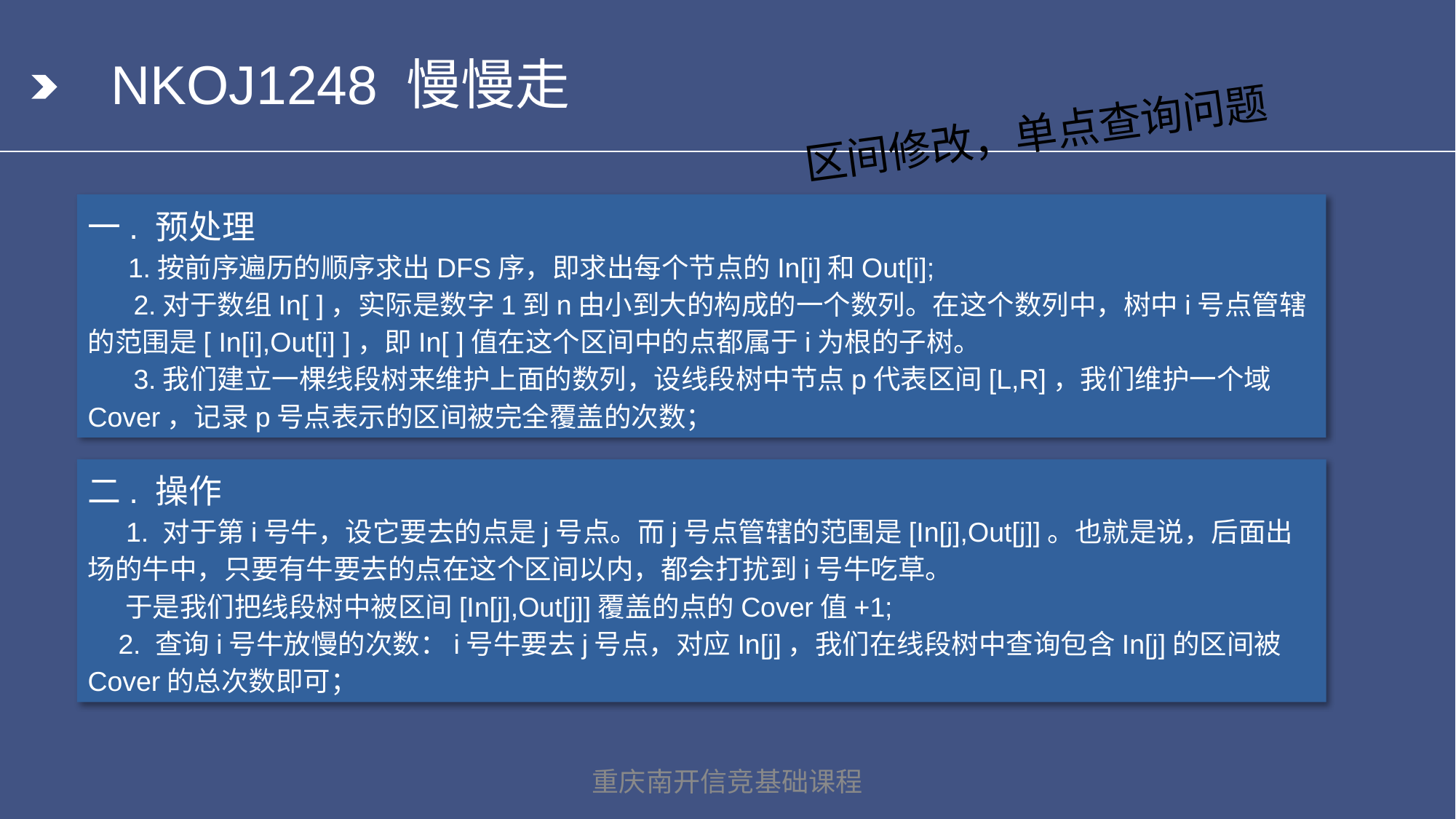

# NKOJ1248 慢慢走
区间修改，单点查询问题
一. 预处理
      1.按前序遍历的顺序求出DFS序，即求出每个节点的In[i]和Out[i];
      2.对于数组In[ ]，实际是数字1到n由小到大的构成的一个数列。在这个数列中，树中i号点管辖的范围是[ In[i],Out[i] ]，即In[ ]值在这个区间中的点都属于i为根的子树。
      3.我们建立一棵线段树来维护上面的数列，设线段树中节点p代表区间[L,R]，我们维护一个域Cover，记录p号点表示的区间被完全覆盖的次数；
二. 操作
     1. 对于第i号牛，设它要去的点是j号点。而j号点管辖的范围是[In[j],Out[j]]。也就是说，后面出场的牛中，只要有牛要去的点在这个区间以内，都会打扰到i号牛吃草。
     于是我们把线段树中被区间[In[j],Out[j]]覆盖的点的Cover值+1;
    2. 查询i号牛放慢的次数：i号牛要去j号点，对应In[j]，我们在线段树中查询包含In[j]的区间被Cover的总次数即可；
重庆南开信竞基础课程